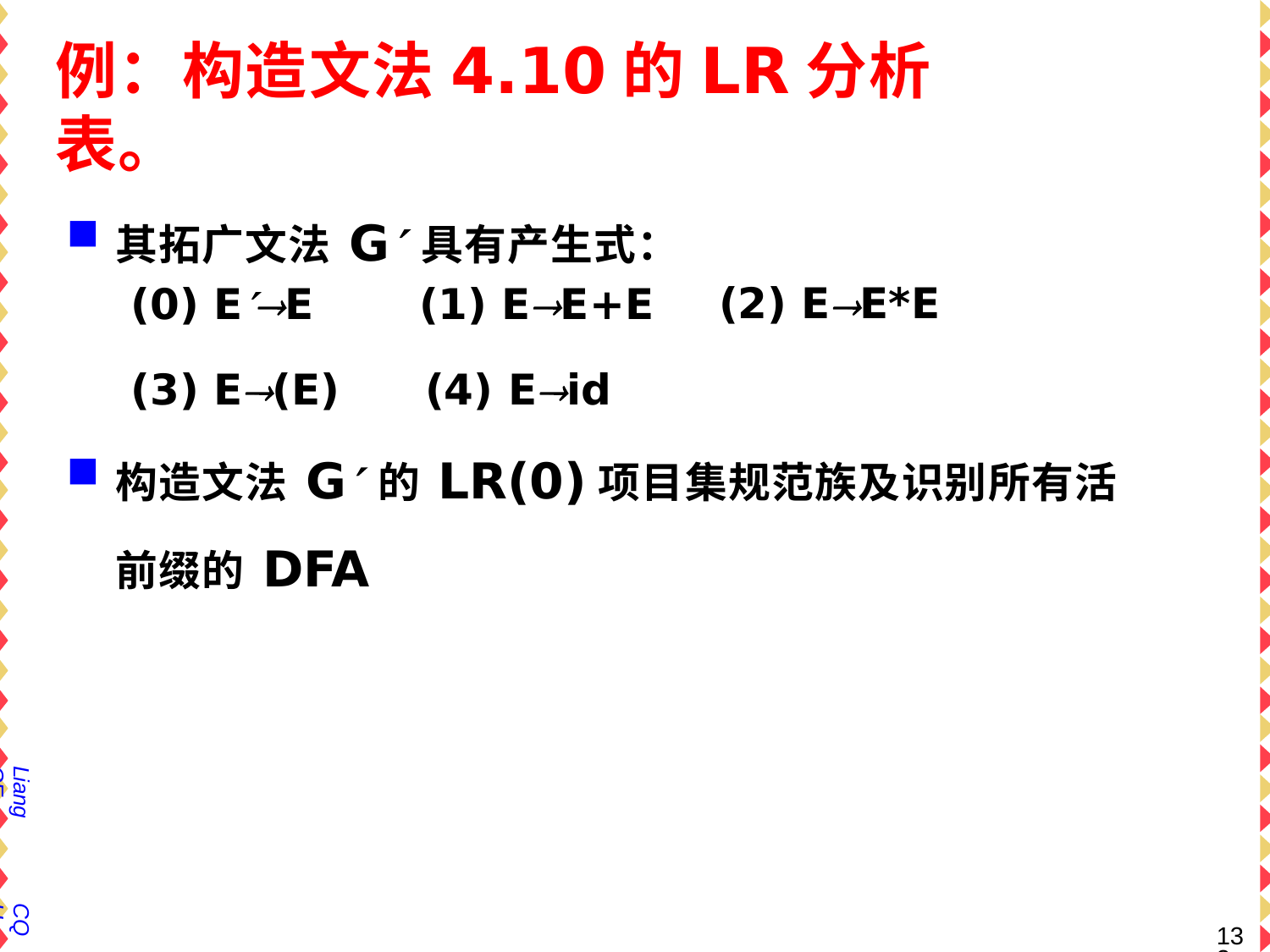

# 例：构造文法4.10的LR分析表。
其拓广文法G′具有产生式：
(0) E′→E
(3) E→(E)
(1) E→E+E
(4) E→id
(2) E→E*E
构造文法G′的LR(0)项目集规范族及识别所有活 前缀的DFA
Liang GE
CQU
133